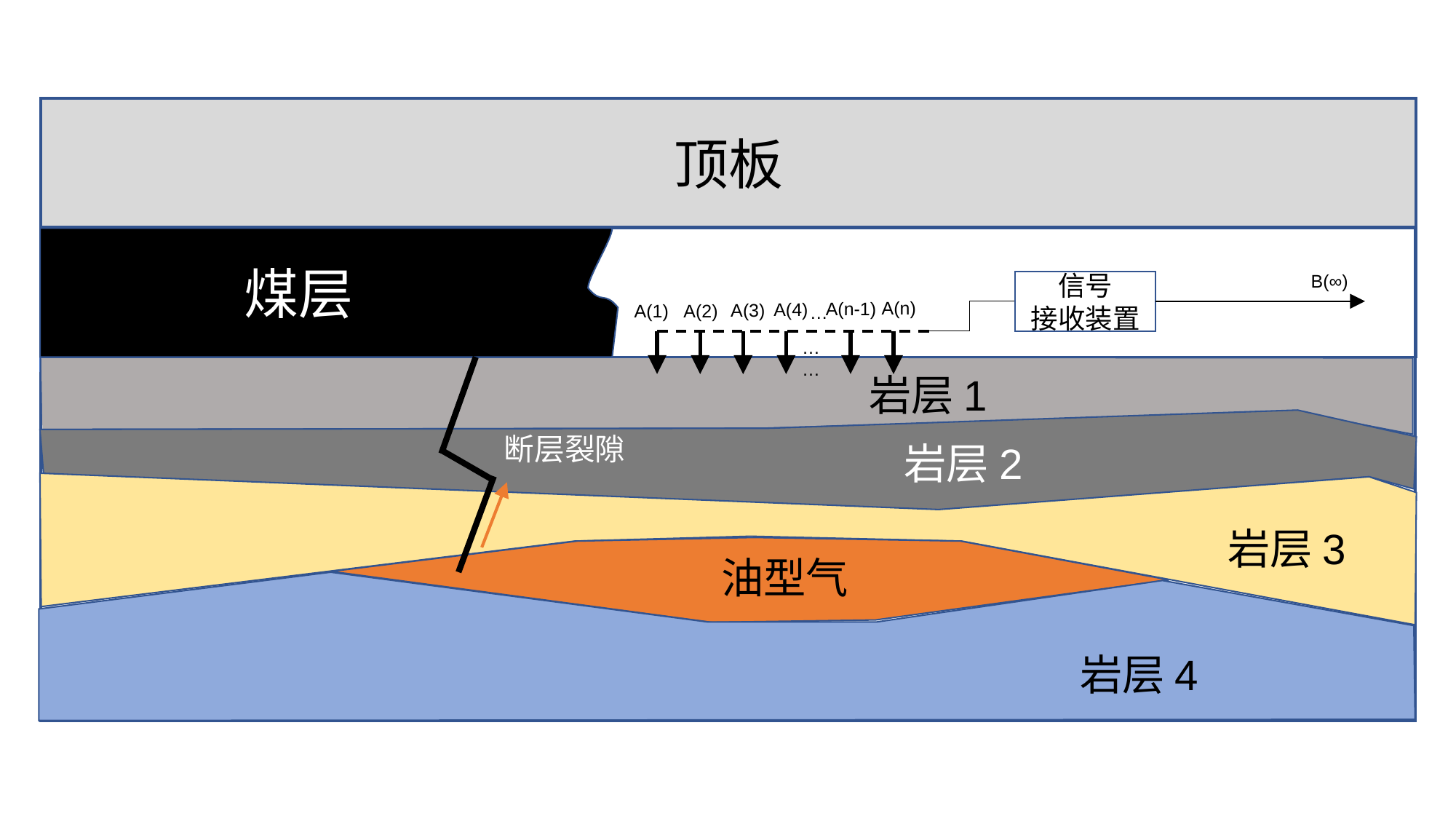

顶板

煤层
B(∞)
信号
接收装置
A(n)
A(n-1)
A(4)
A(3)
A(1)
A(2)
…
… …

岩层1

断层裂隙
岩层2

岩层3

油型气

岩层4